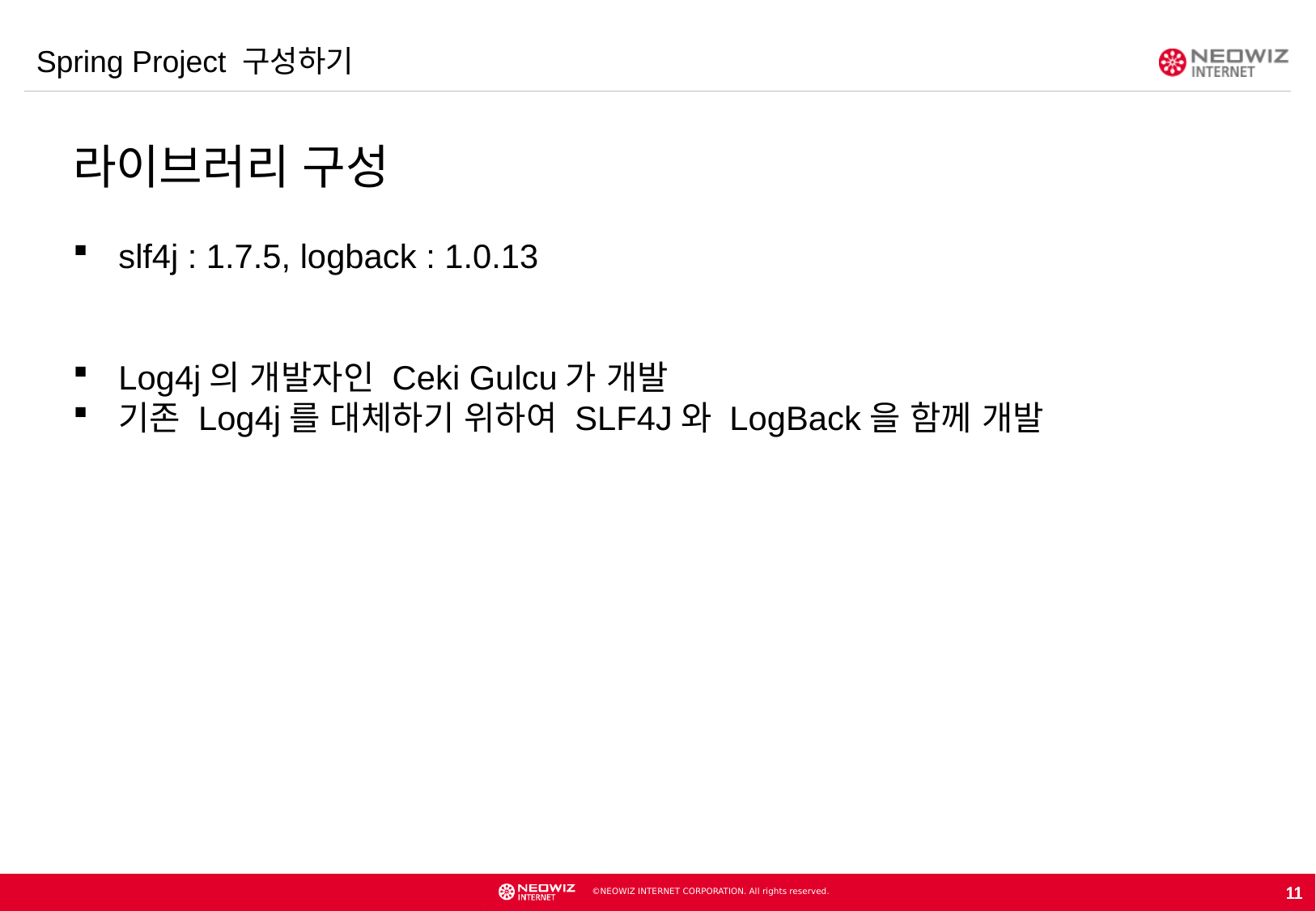

Spring Project 구성하기

라이브러리 구성

slf4j : 1.7.5, logback : 1.0.13

Log4j의 개발자인 Ceki Gulcu가 개발
기존 Log4j를 대체하기 위하여 SLF4J와 LogBack을 함께 개발

11
11
11
11
11
11